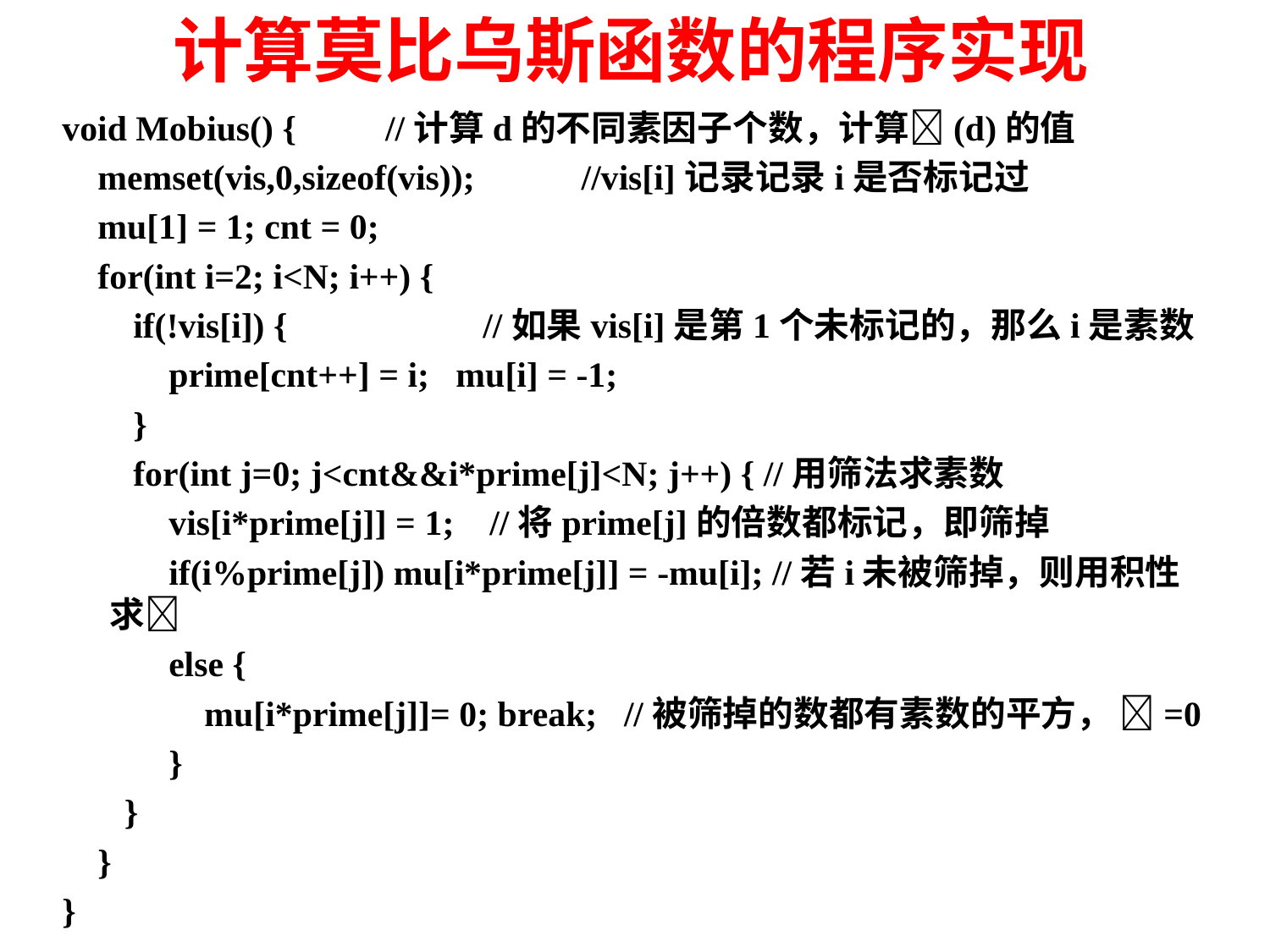

# 计算莫比乌斯函数的程序实现
void Mobius() {          //计算d的不同素因子个数，计算μ(d)的值
    memset(vis,0,sizeof(vis));            //vis[i]记录记录i是否标记过
    mu[1] = 1; cnt = 0;
    for(int i=2; i<N; i++) {
        if(!vis[i]) {                      //如果vis[i]是第1个未标记的，那么i是素数
            prime[cnt++] = i;   mu[i] = -1;
        }
        for(int j=0; j<cnt&&i*prime[j]<N; j++) { //用筛法求素数
            vis[i*prime[j]] = 1;    //将prime[j]的倍数都标记，即筛掉
            if(i%prime[j]) mu[i*prime[j]] = -mu[i]; //若i未被筛掉，则用积性求μ
            else {
                mu[i*prime[j]]= 0; break;   //被筛掉的数都有素数的平方， μ=0
            }
       }
    }
}